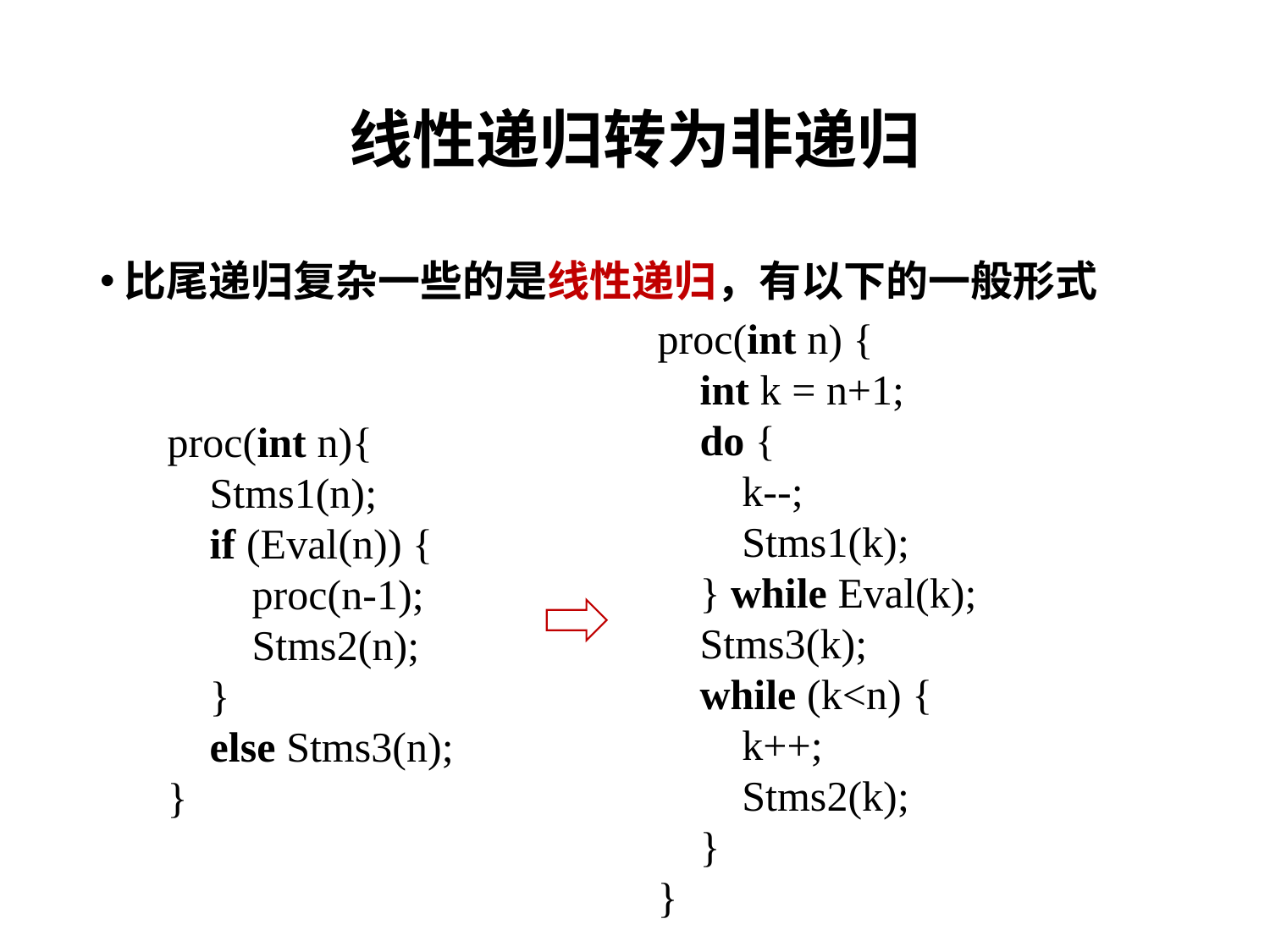

# 线性递归转为非递归
比尾递归复杂一些的是线性递归，有以下的一般形式

proc(int n) {
    int k = n+1;
    do {
        k--;
        Stms1(k);
    } while Eval(k);
    Stms3(k);
    while (k<n) {
        k++;
        Stms2(k);
    }
}
proc(int n){
    Stms1(n);
    if (Eval(n)) {
        proc(n-1);
        Stms2(n);
    }
    else Stms3(n);
}